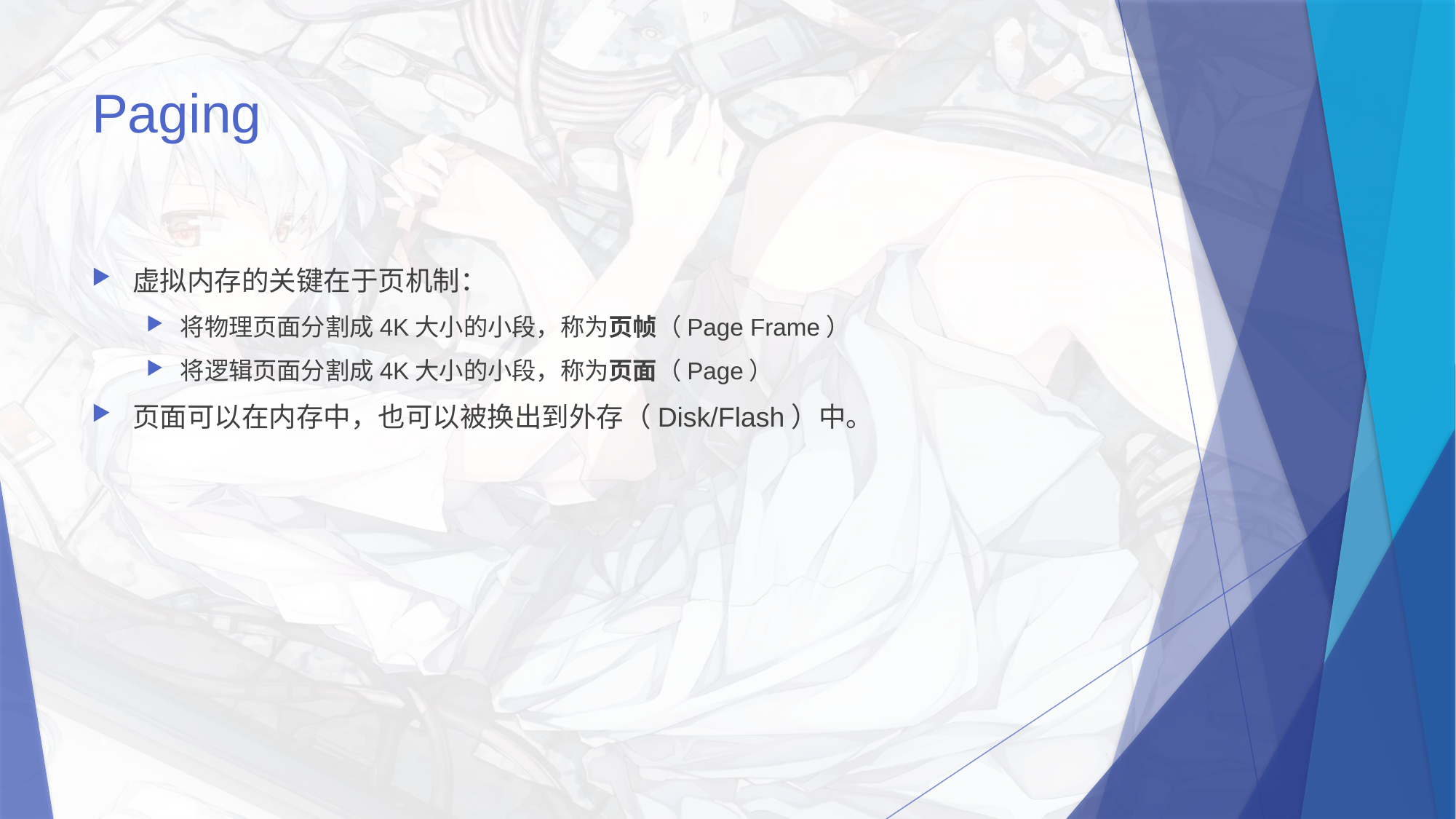

# Paging
虚拟内存的关键在于页机制：
将物理页面分割成4K大小的小段，称为页帧（Page Frame）
将逻辑页面分割成4K大小的小段，称为页面（Page）
页面可以在内存中，也可以被换出到外存（Disk/Flash）中。